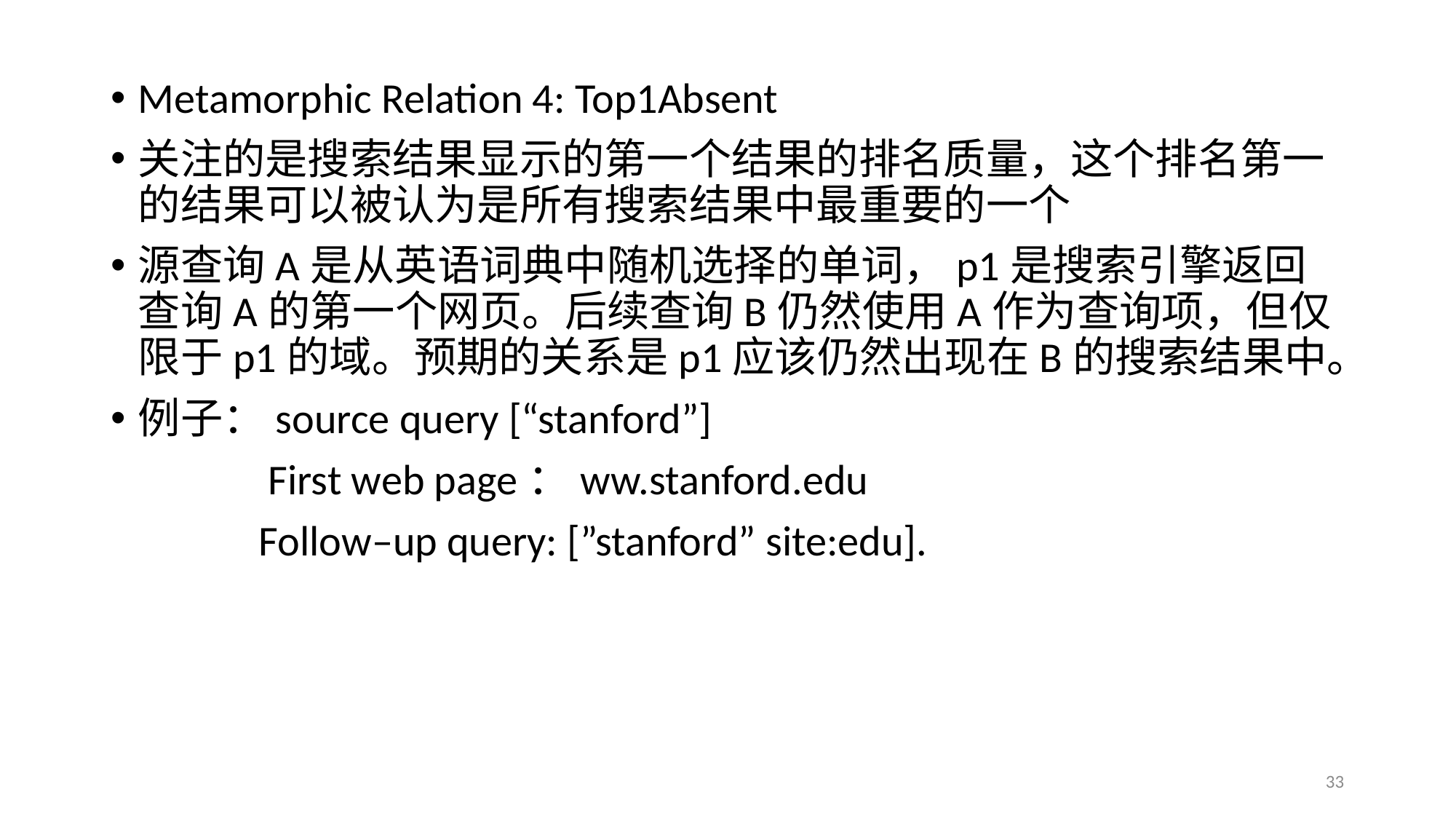

Metamorphic Relation 4: Top1Absent
关注的是搜索结果显示的第一个结果的排名质量，这个排名第一的结果可以被认为是所有搜索结果中最重要的一个
源查询A是从英语词典中随机选择的单词，p1是搜索引擎返回查询A的第一个网页。后续查询B仍然使用A作为查询项，但仅限于p1的域。预期的关系是p1应该仍然出现在B的搜索结果中。
例子：source query [“stanford”]
	     First web page：ww.stanford.edu
	    Follow–up query: [”stanford” site:edu].

33